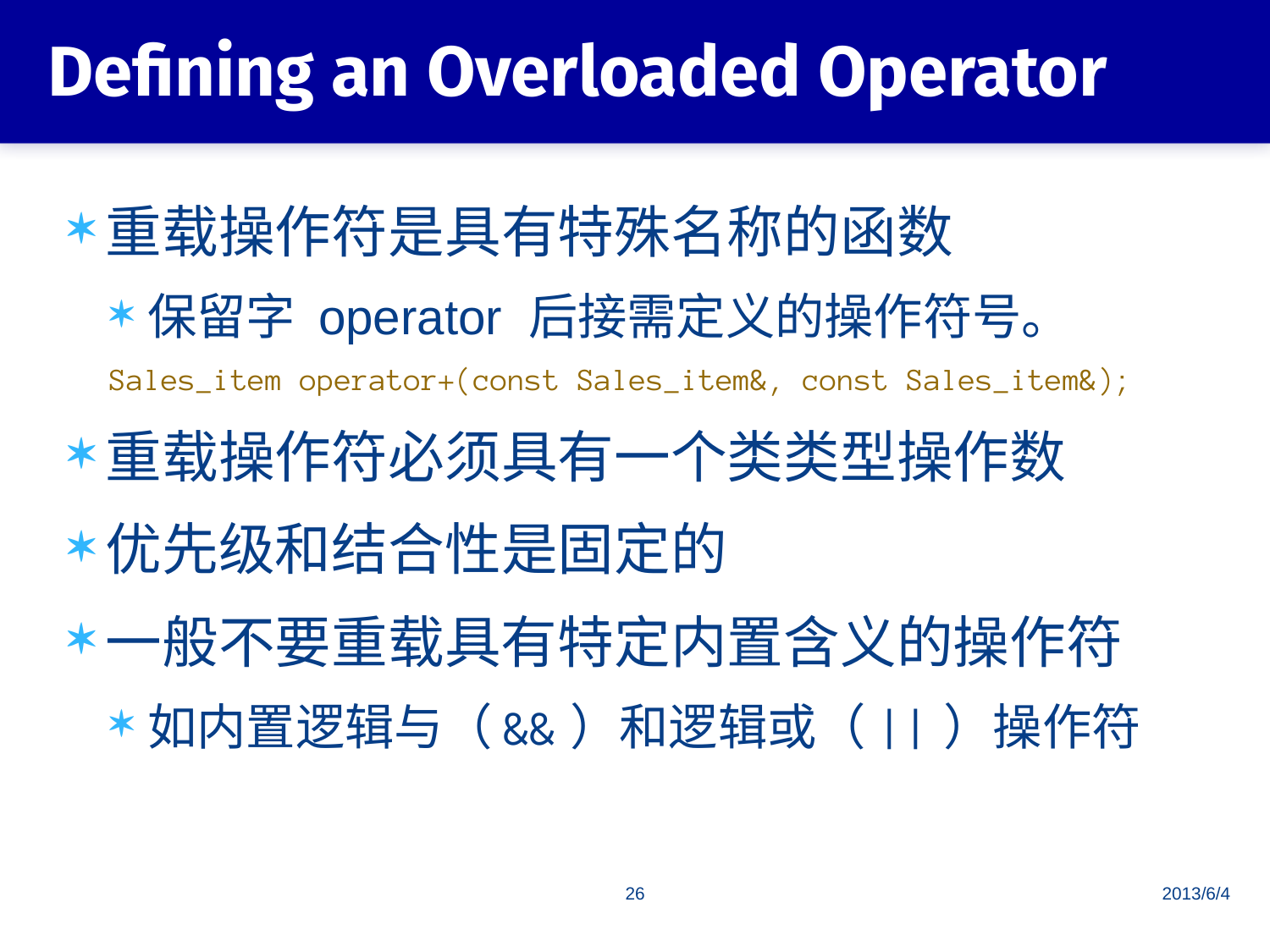

# Defining an Overloaded Operator
重载操作符是具有特殊名称的函数
保留字 operator 后接需定义的操作符号。
Sales_item operator+(const Sales_item&, const Sales_item&);
重载操作符必须具有一个类类型操作数
优先级和结合性是固定的
一般不要重载具有特定内置含义的操作符
如内置逻辑与（&&）和逻辑或（||）操作符
26
2013/6/4